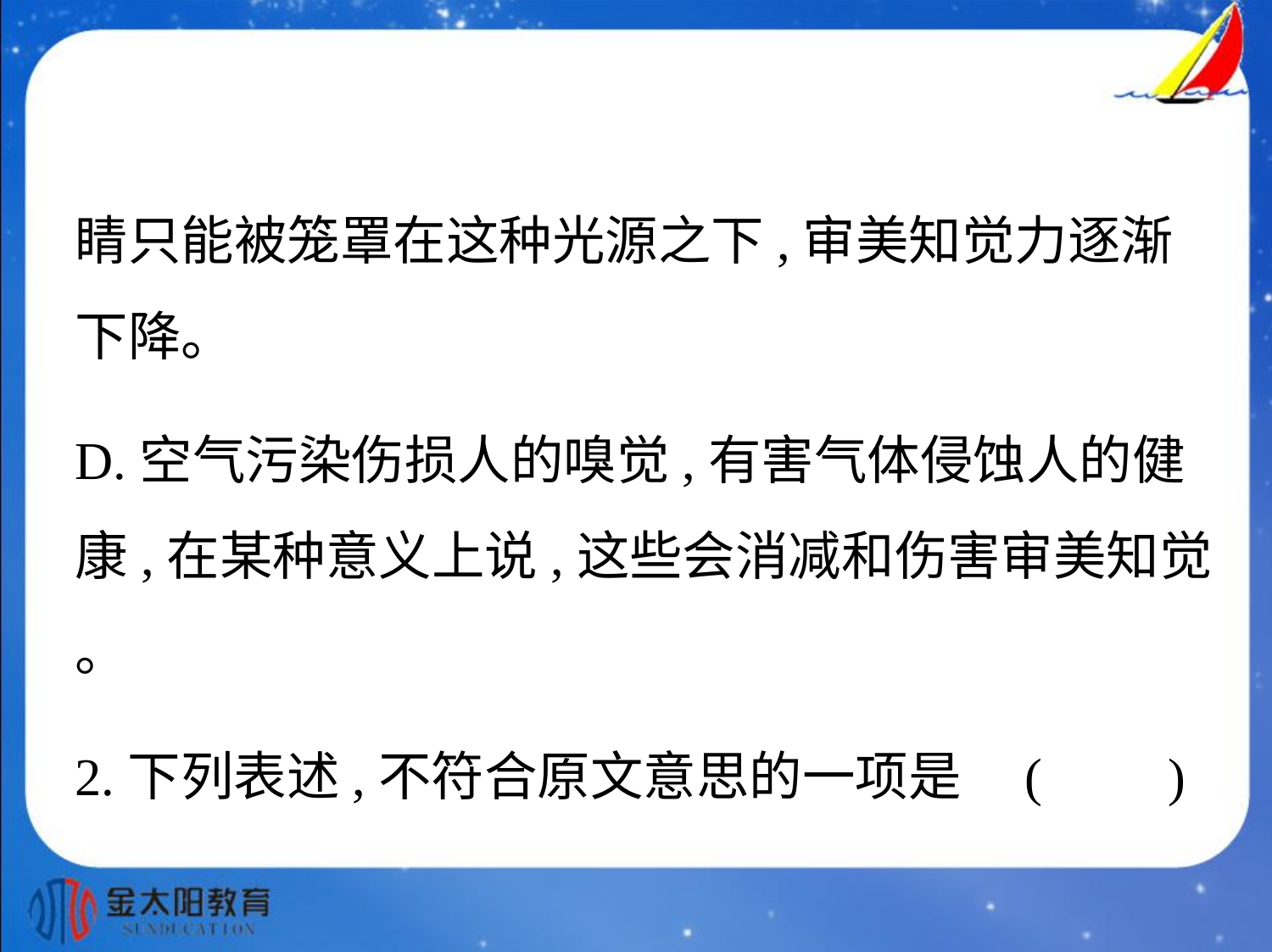

睛只能被笼罩在这种光源之下,审美知觉力逐渐
下降。
D.空气污染伤损人的嗅觉,有害气体侵蚀人的健
康,在某种意义上说,这些会消减和伤害审美知觉
。
2.下列表述,不符合原文意思的一项是 (　    )